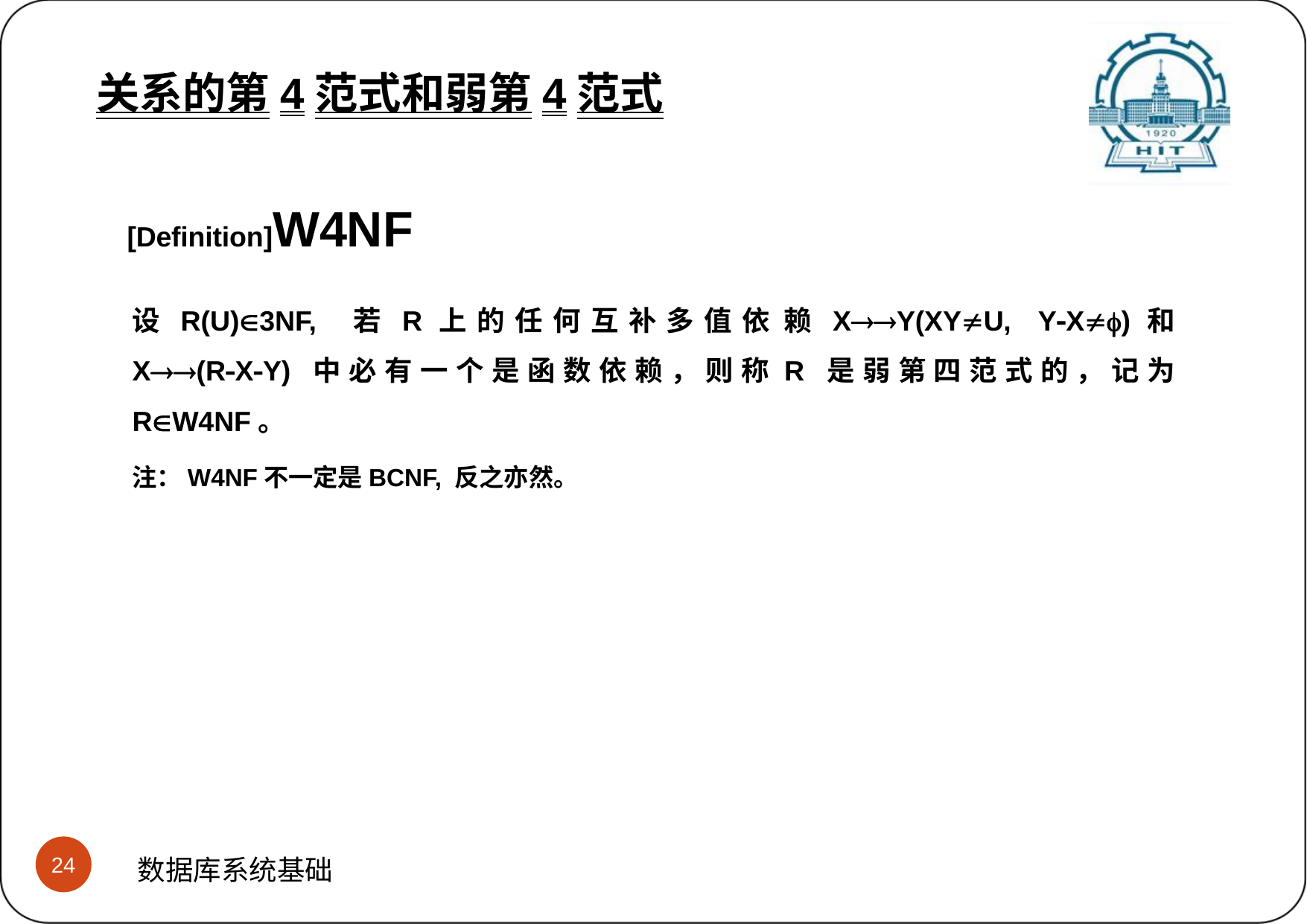

# 关系的第4范式和弱第4范式
(2)关系的W4NF
关系的第4范式和弱第4范式
[Definition]W4NF
设 R(U)∈3NF,  若 R上的任何互补多值依 赖 X→→Y(XY≠U,  Y−X≠φ)和 X→→(R−X−Y) 中必有一个是函数依赖，则称R 是弱第四范式的，记为 R∈W4NF。
注：W4NF不一定是BCNF, 反之亦然。